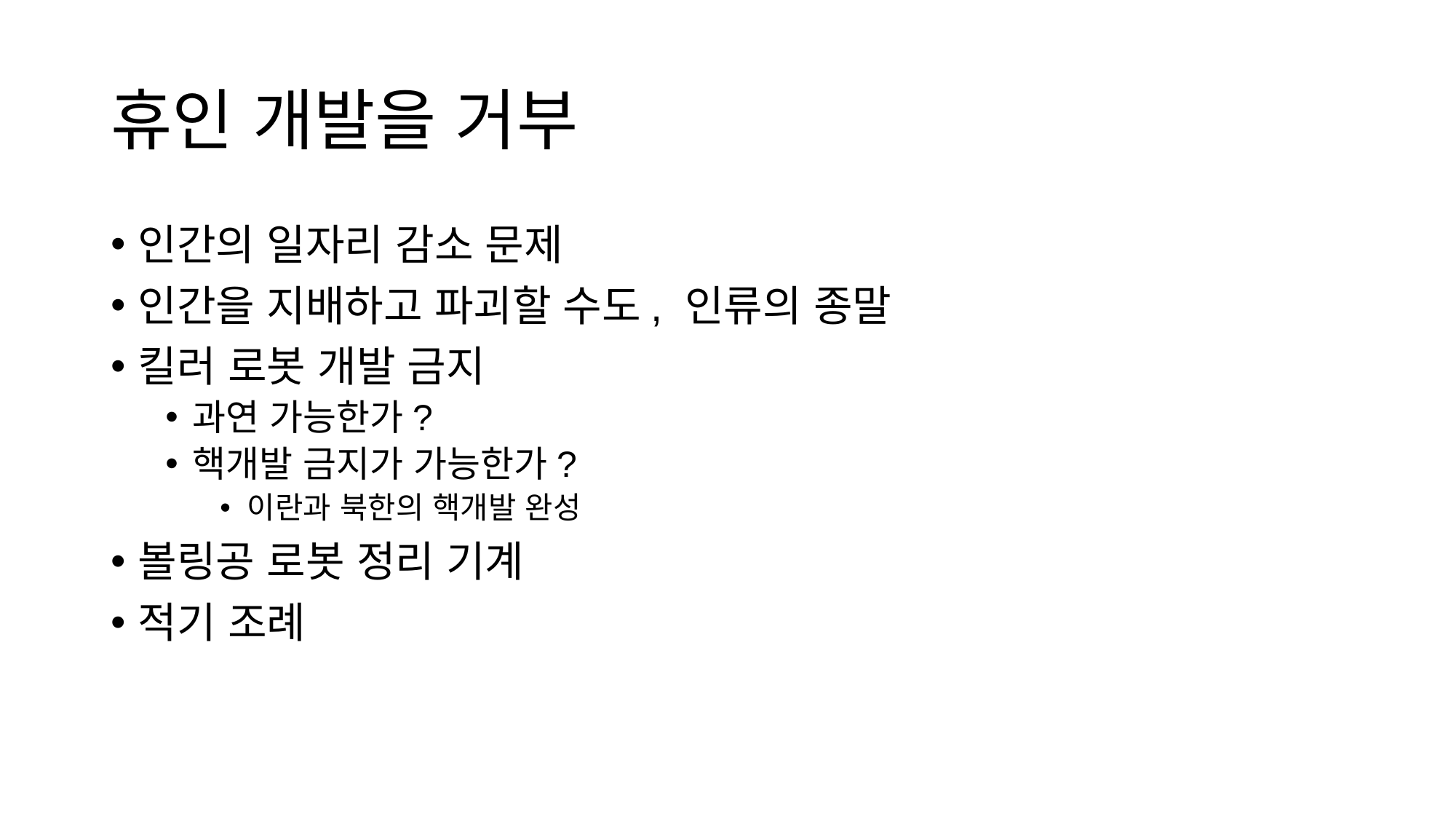

# 휴인 개발을 거부
인간의 일자리 감소 문제
인간을 지배하고 파괴할 수도, 인류의 종말
킬러 로봇 개발 금지
과연 가능한가?
핵개발 금지가 가능한가?
이란과 북한의 핵개발 완성
볼링공 로봇 정리 기계
적기 조례